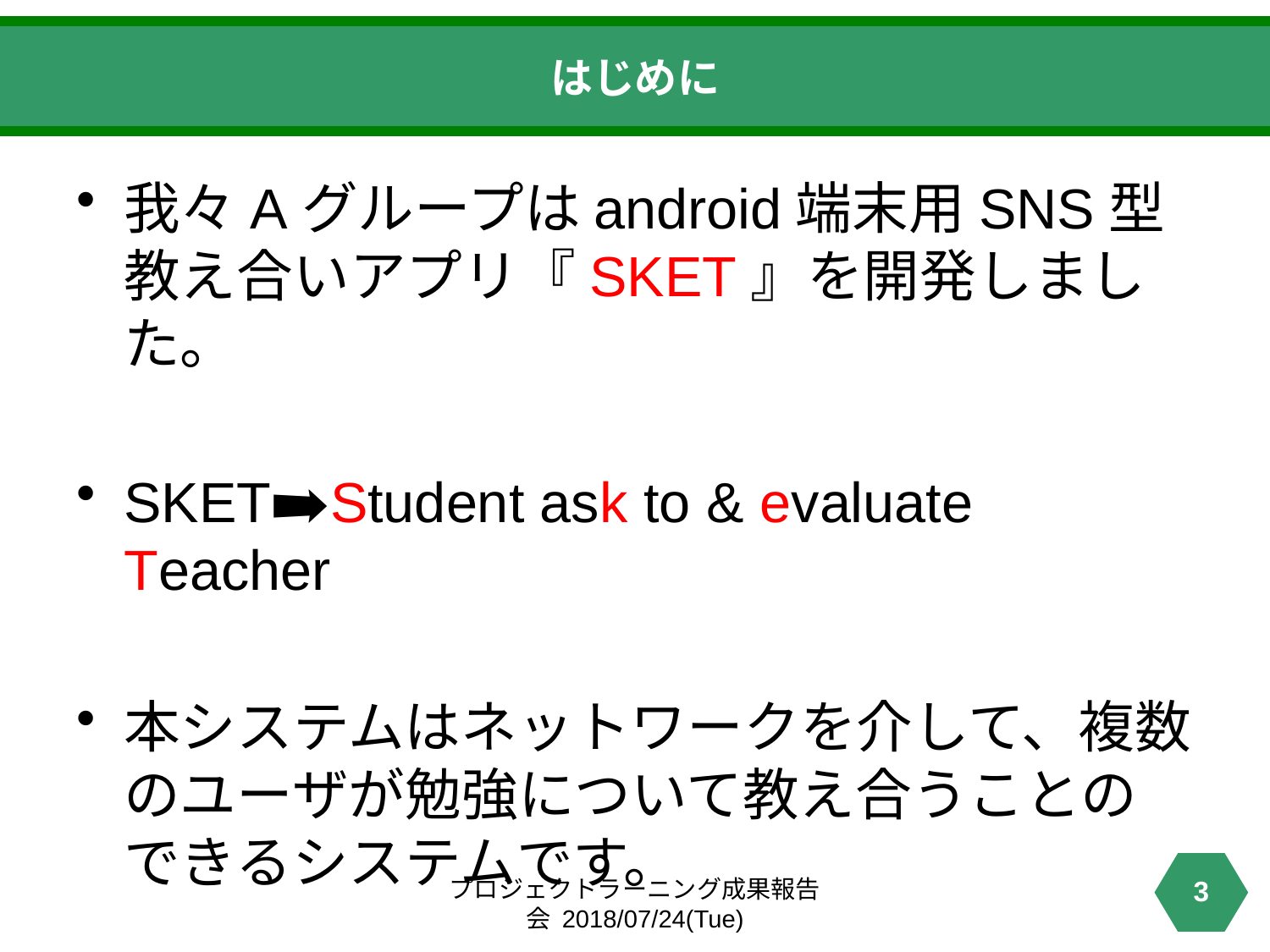

# はじめに
我々Aグループはandroid端末用SNS型教え合いアプリ『SKET』を開発しました。

SKET➡Student ask to & evaluate Teacher

本システムはネットワークを介して、複数のユーザが勉強について教え合うことのできるシステムです。
プロジェクトラーニング成果報告会 2018/07/24(Tue)
3